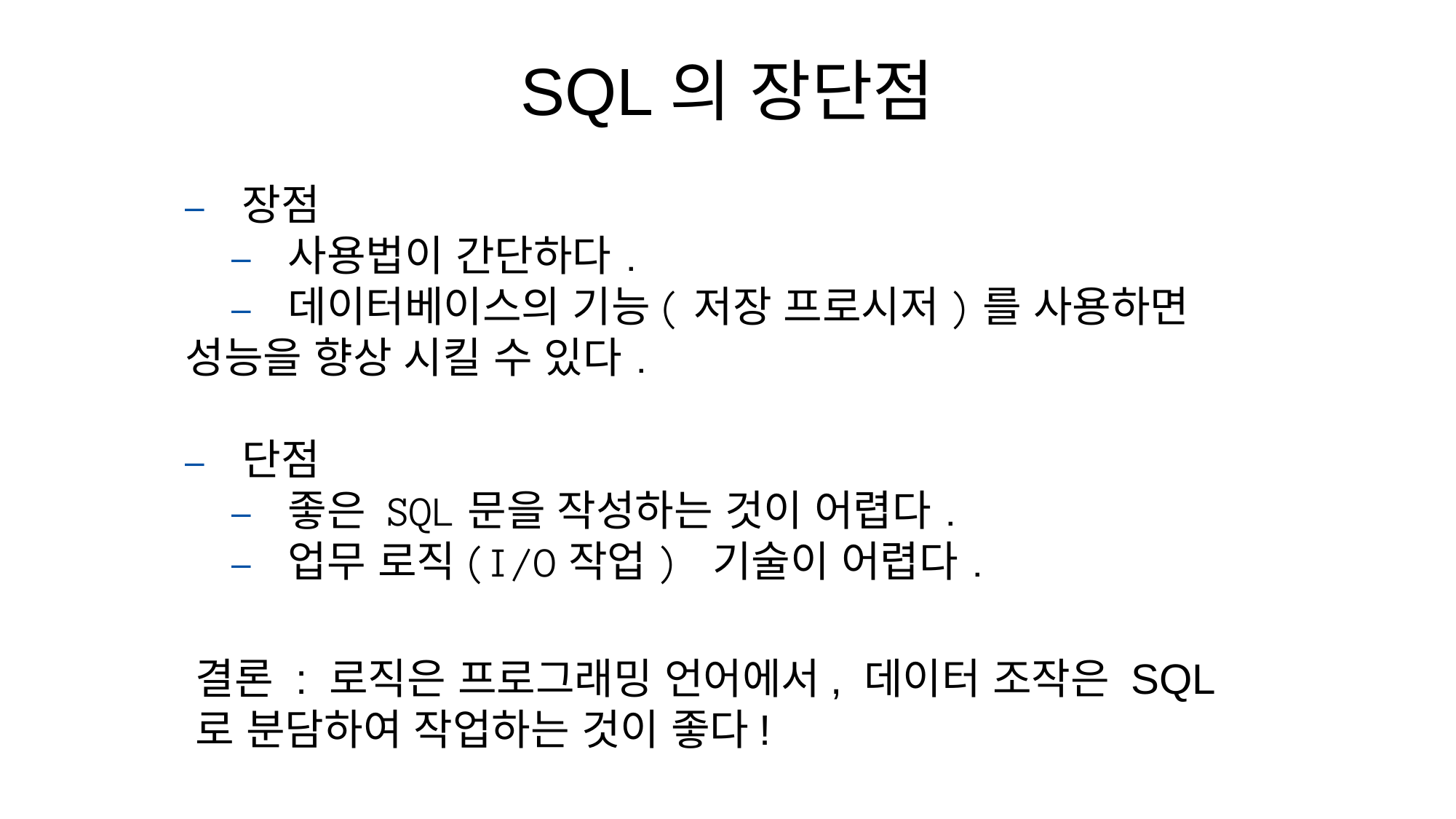

# SQL의 장단점
- 장점
  - 사용법이 간단하다.
  - 데이터베이스의 기능(저장 프로시저)를 사용하면 성능을 향상 시킬 수 있다.

- 단점
  - 좋은 SQL문을 작성하는 것이 어렵다.
  - 업무 로직(I/O작업) 기술이 어렵다.

결론 : 로직은 프로그래밍 언어에서, 데이터 조작은 SQL로 분담하여 작업하는 것이 좋다!